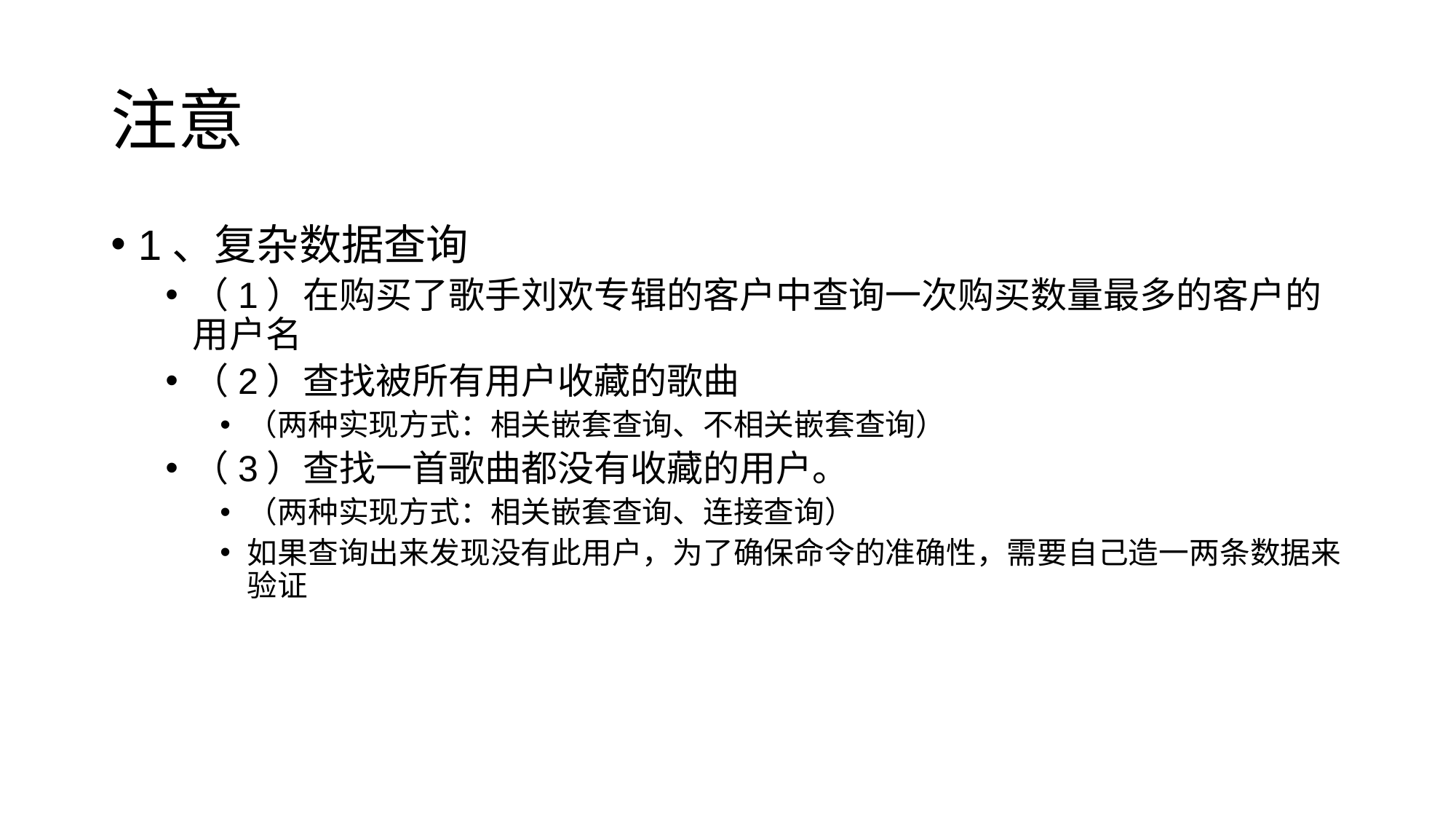

# 注意
1、复杂数据查询
（1）在购买了歌手刘欢专辑的客户中查询一次购买数量最多的客户的用户名
（2）查找被所有用户收藏的歌曲
（两种实现方式：相关嵌套查询、不相关嵌套查询）
（3）查找一首歌曲都没有收藏的用户。
（两种实现方式：相关嵌套查询、连接查询）
如果查询出来发现没有此用户，为了确保命令的准确性，需要自己造一两条数据来验证